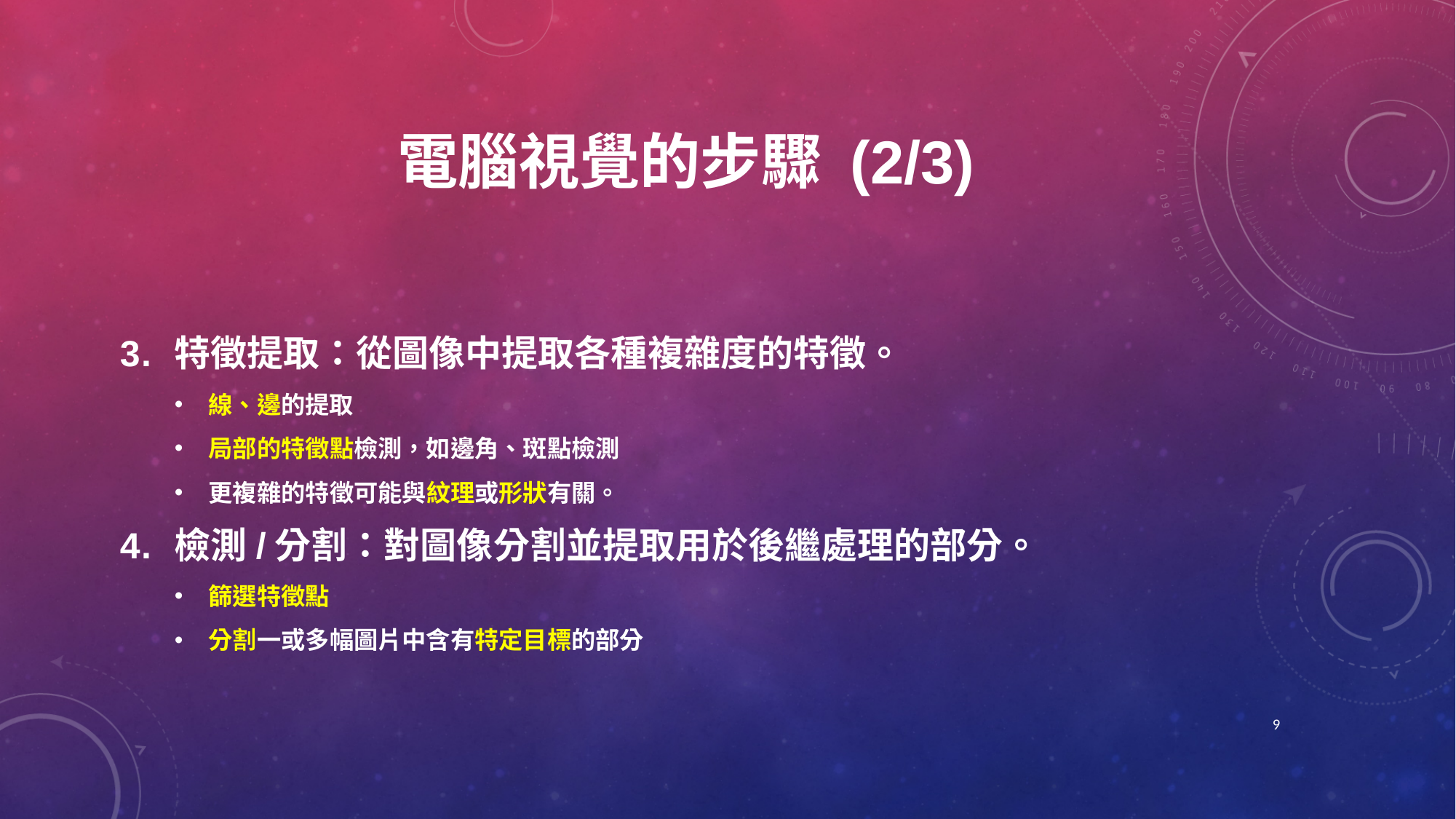

# 電腦視覺的步驟 (2/3)
特徵提取：從圖像中提取各種複雜度的特徵。
線、邊的提取
局部的特徵點檢測，如邊角、斑點檢測
更複雜的特徵可能與紋理或形狀有關。
檢測/分割：對圖像分割並提取用於後繼處理的部分。
篩選特徵點
分割一或多幅圖片中含有特定目標的部分
9